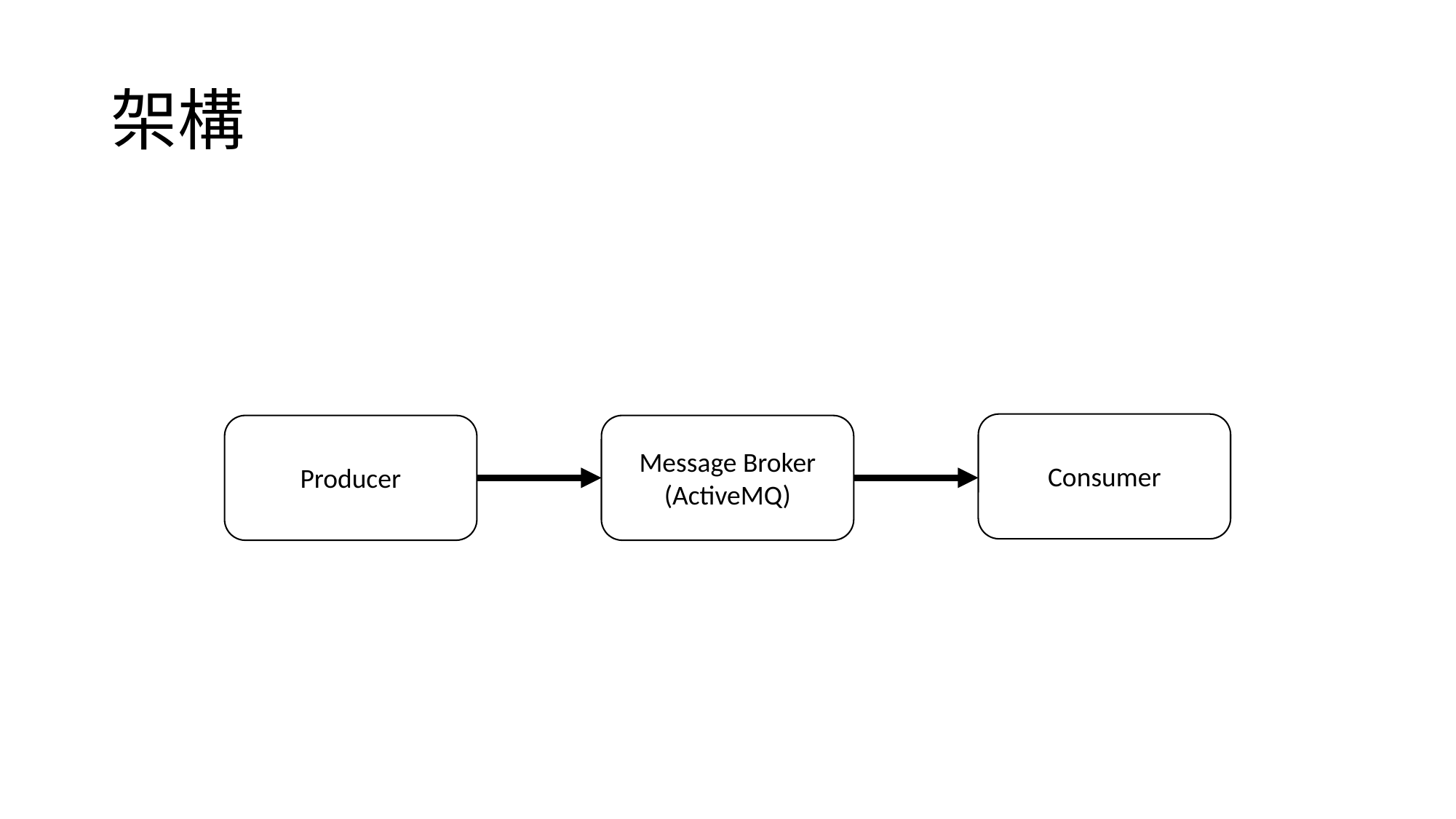

# 架構

Message Broker
(ActiveMQ)
Consumer
Producer